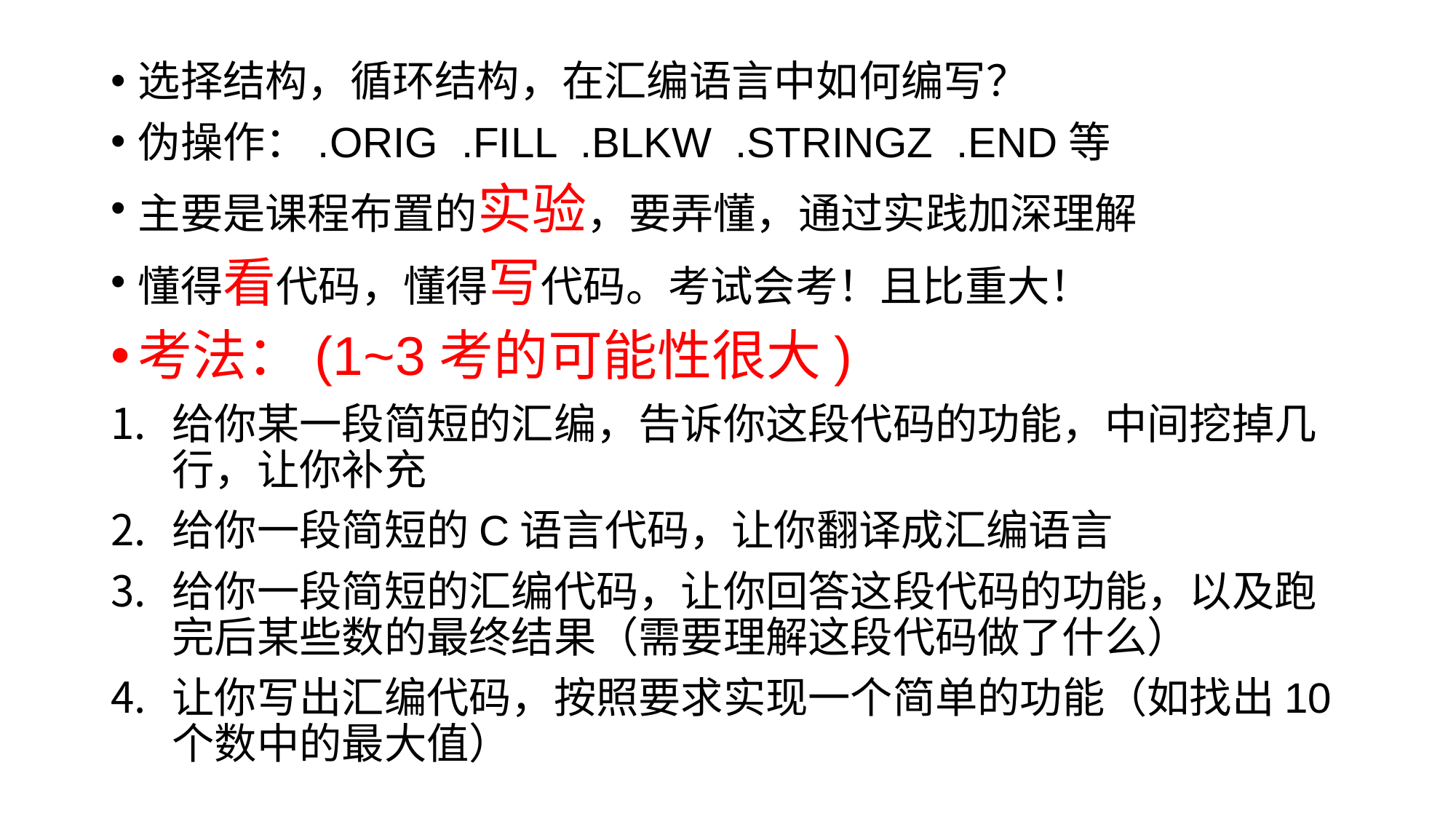

选择结构，循环结构，在汇编语言中如何编写？
伪操作：.ORIG  .FILL  .BLKW  .STRINGZ  .END等
主要是课程布置的实验，要弄懂，通过实践加深理解
懂得看代码，懂得写代码。考试会考！且比重大！
考法：(1~3考的可能性很大)
给你某一段简短的汇编，告诉你这段代码的功能，中间挖掉几行，让你补充
给你一段简短的C语言代码，让你翻译成汇编语言
给你一段简短的汇编代码，让你回答这段代码的功能，以及跑完后某些数的最终结果（需要理解这段代码做了什么）
让你写出汇编代码，按照要求实现一个简单的功能（如找出10个数中的最大值）